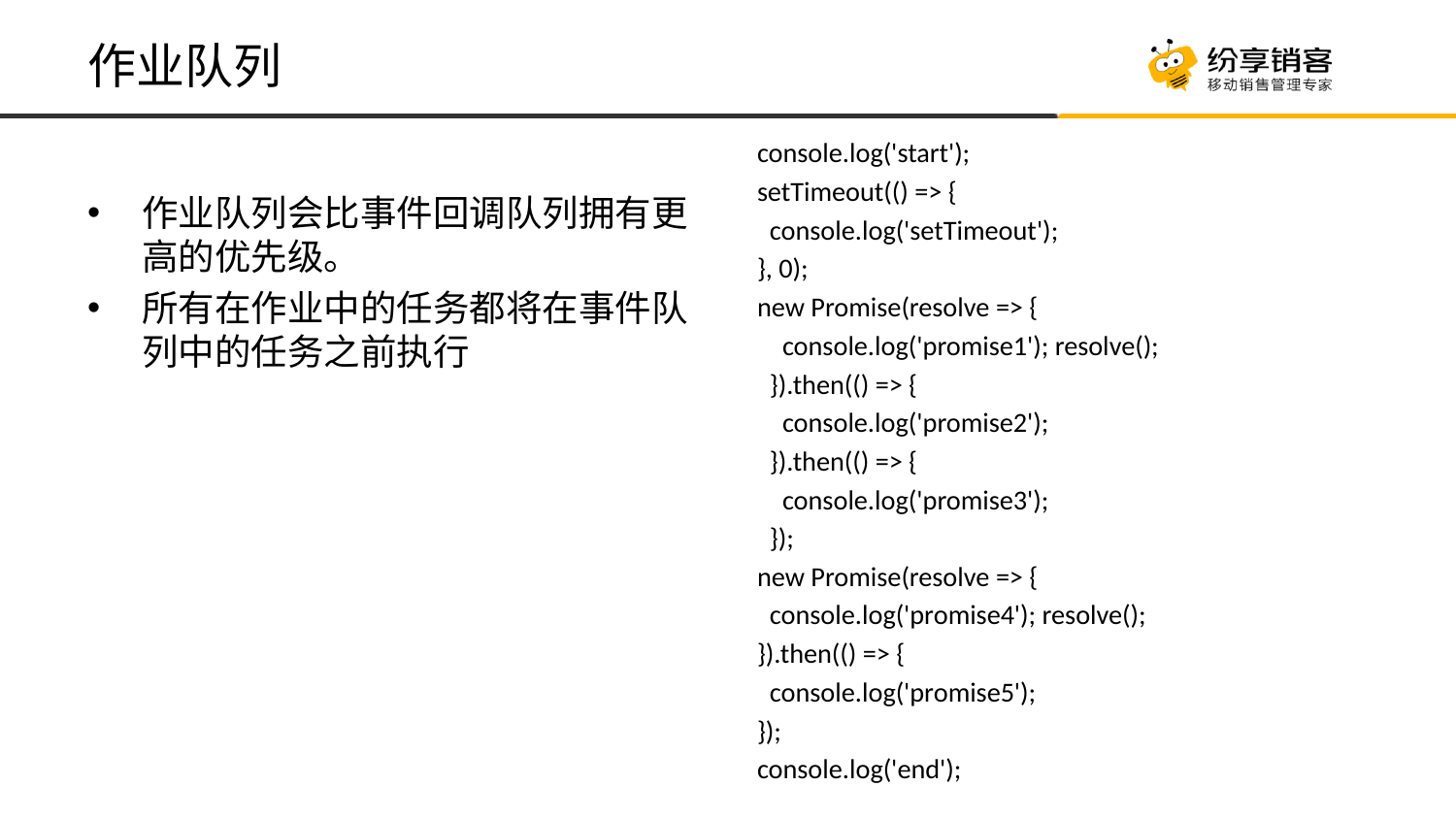

# 作业队列
console.log('start');
setTimeout(() => {
  console.log('setTimeout');
}, 0);
new Promise(resolve => {
    console.log('promise1'); resolve();
  }).then(() => {
    console.log('promise2');
  }).then(() => {
    console.log('promise3');
  });
new Promise(resolve => {
  console.log('promise4'); resolve();
}).then(() => {
  console.log('promise5');
});
console.log('end');
作业队列会比事件回调队列拥有更高的优先级。
所有在作业中的任务都将在事件队列中的任务之前执行